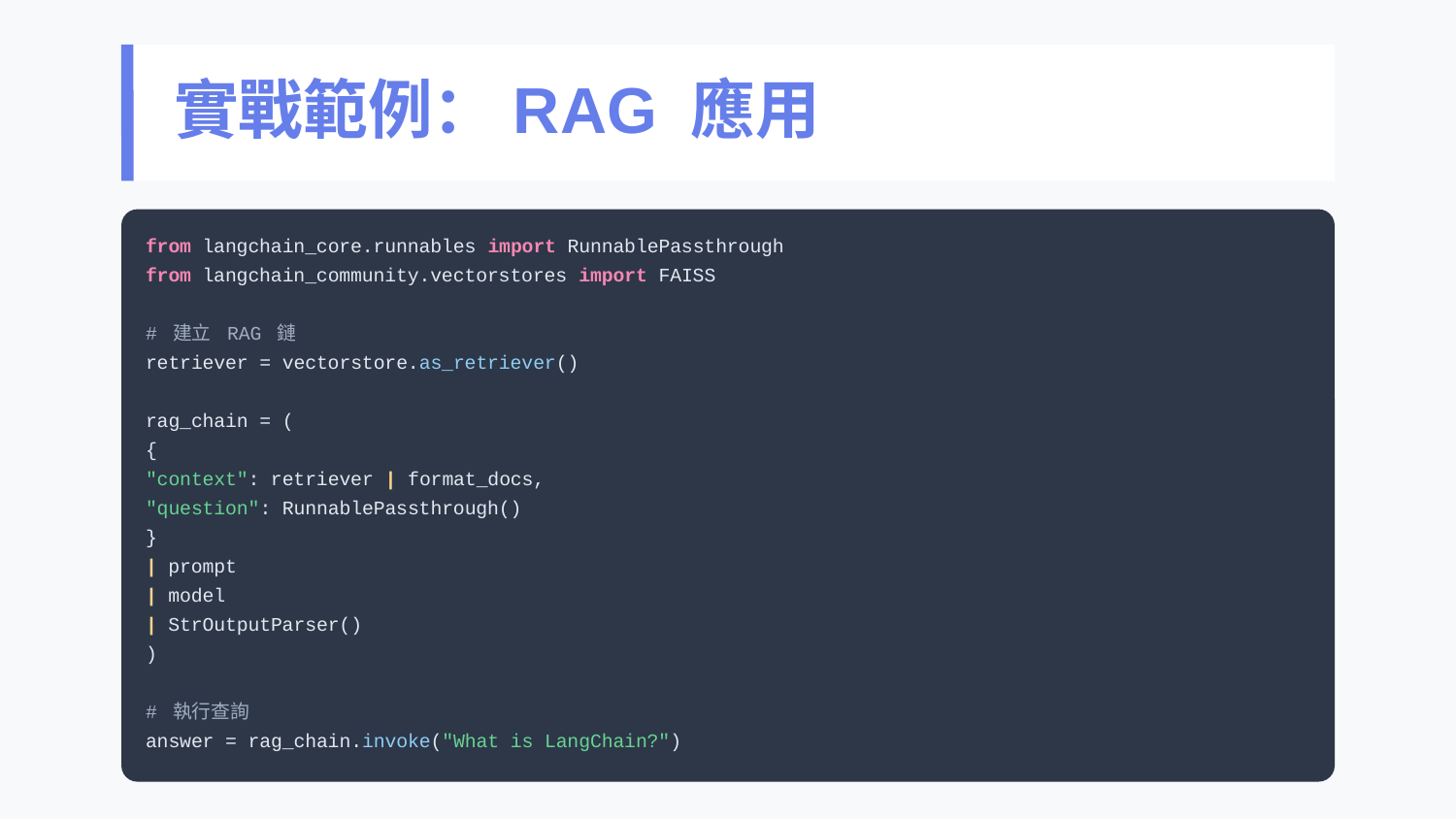

實戰範例：RAG 應用

from langchain_core.runnables import RunnablePassthrough
from langchain_community.vectorstores import FAISS
# 建立 RAG 鏈
retriever = vectorstore.as_retriever()
rag_chain = (
{
"context": retriever | format_docs,
"question": RunnablePassthrough()
}
| prompt
| model
| StrOutputParser()
)
# 執行查詢
answer = rag_chain.invoke("What is LangChain?")